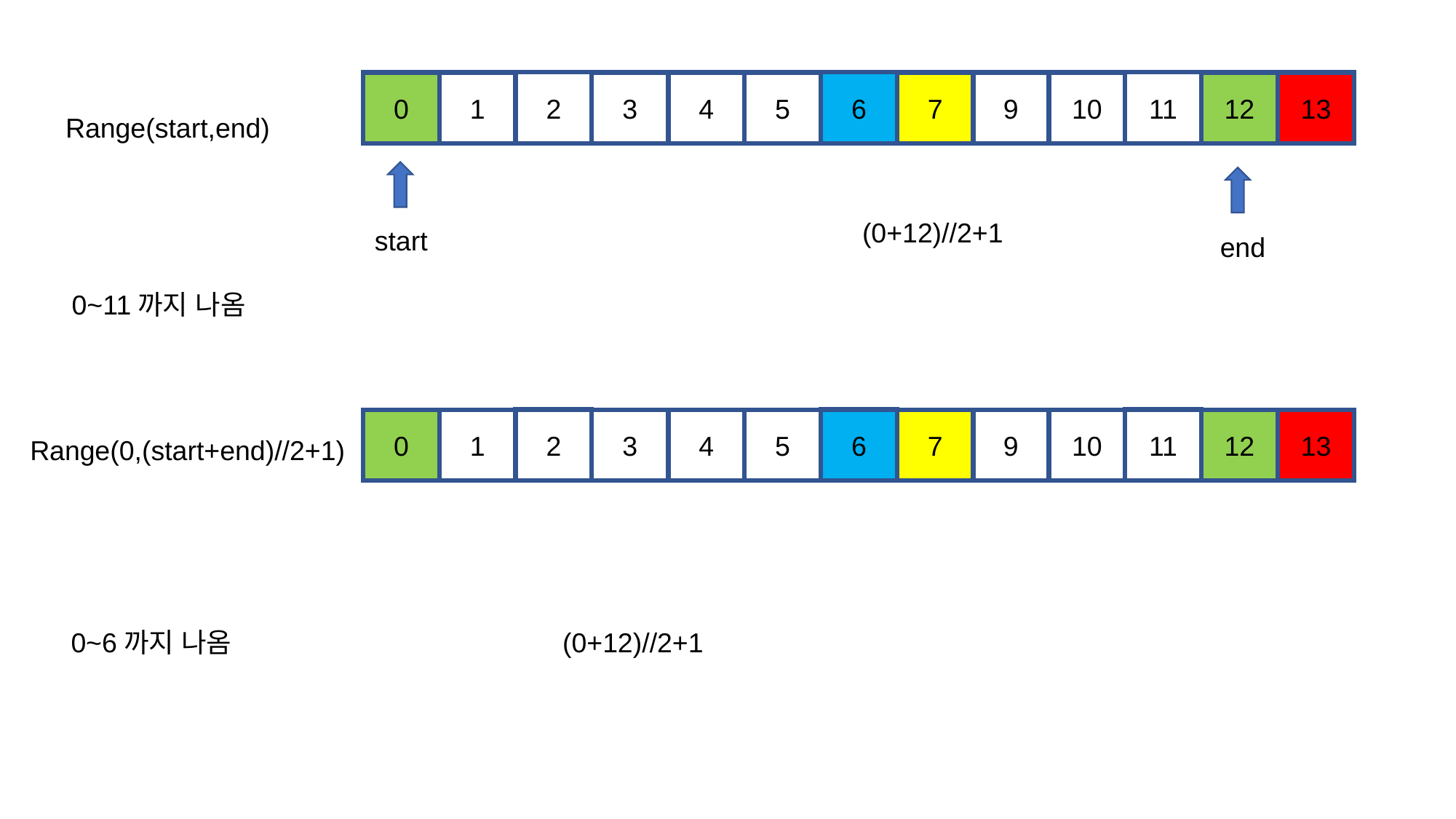

2
6
11
0
3
4
7
9
12
13
1
5
10
Range(start,end)

start

end
(0+12)//2+1
0~11까지 나옴
2
6
11
0
3
4
7
9
12
13
1
5
10
Range(0,(start+end)//2+1)
0~6까지 나옴
(0+12)//2+1